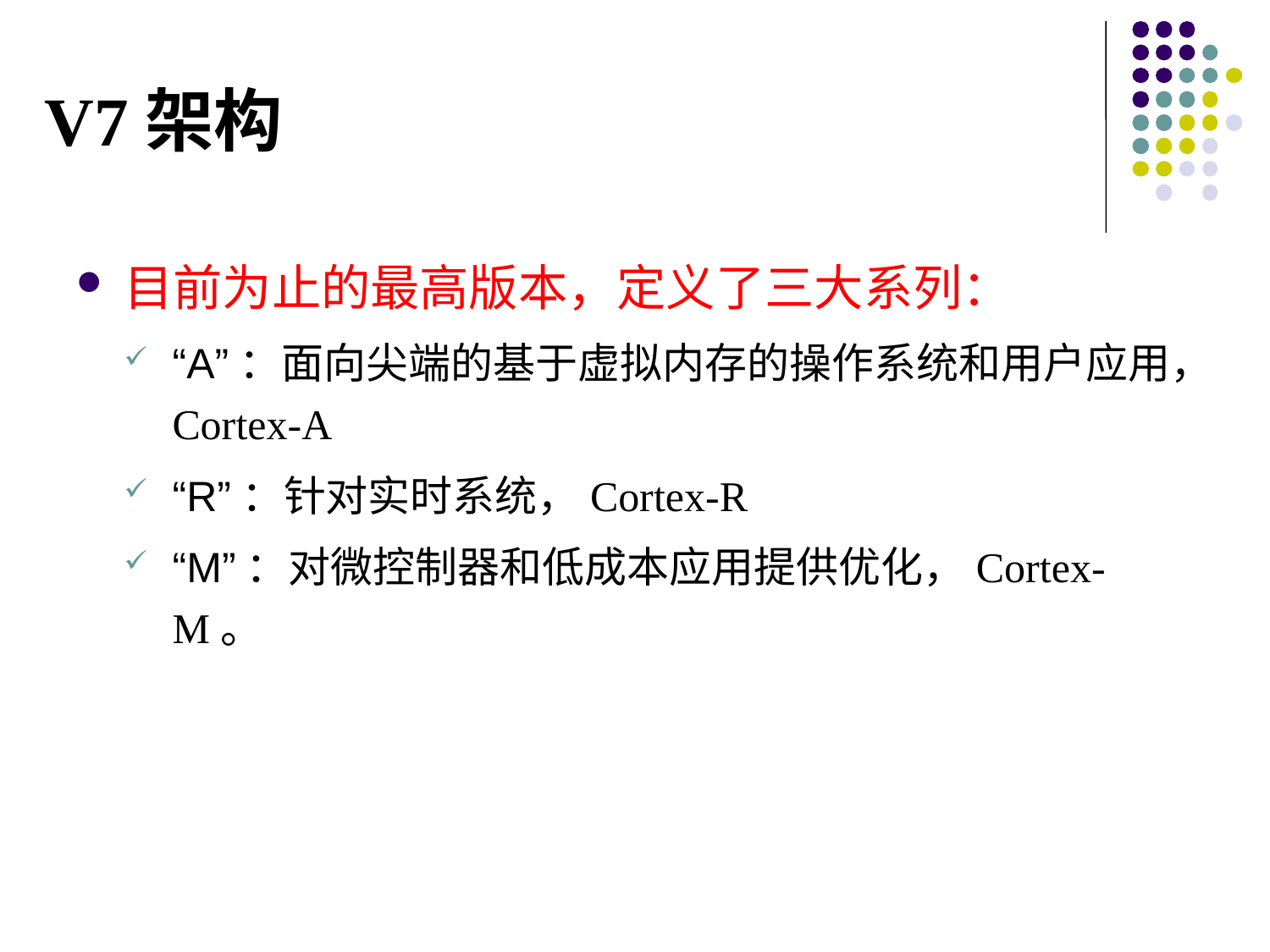

# V7架构
目前为止的最高版本，定义了三大系列：
“A”：面向尖端的基于虚拟内存的操作系统和用户应用，Cortex-A
“R”：针对实时系统，Cortex-R
“M”：对微控制器和低成本应用提供优化，Cortex-M。